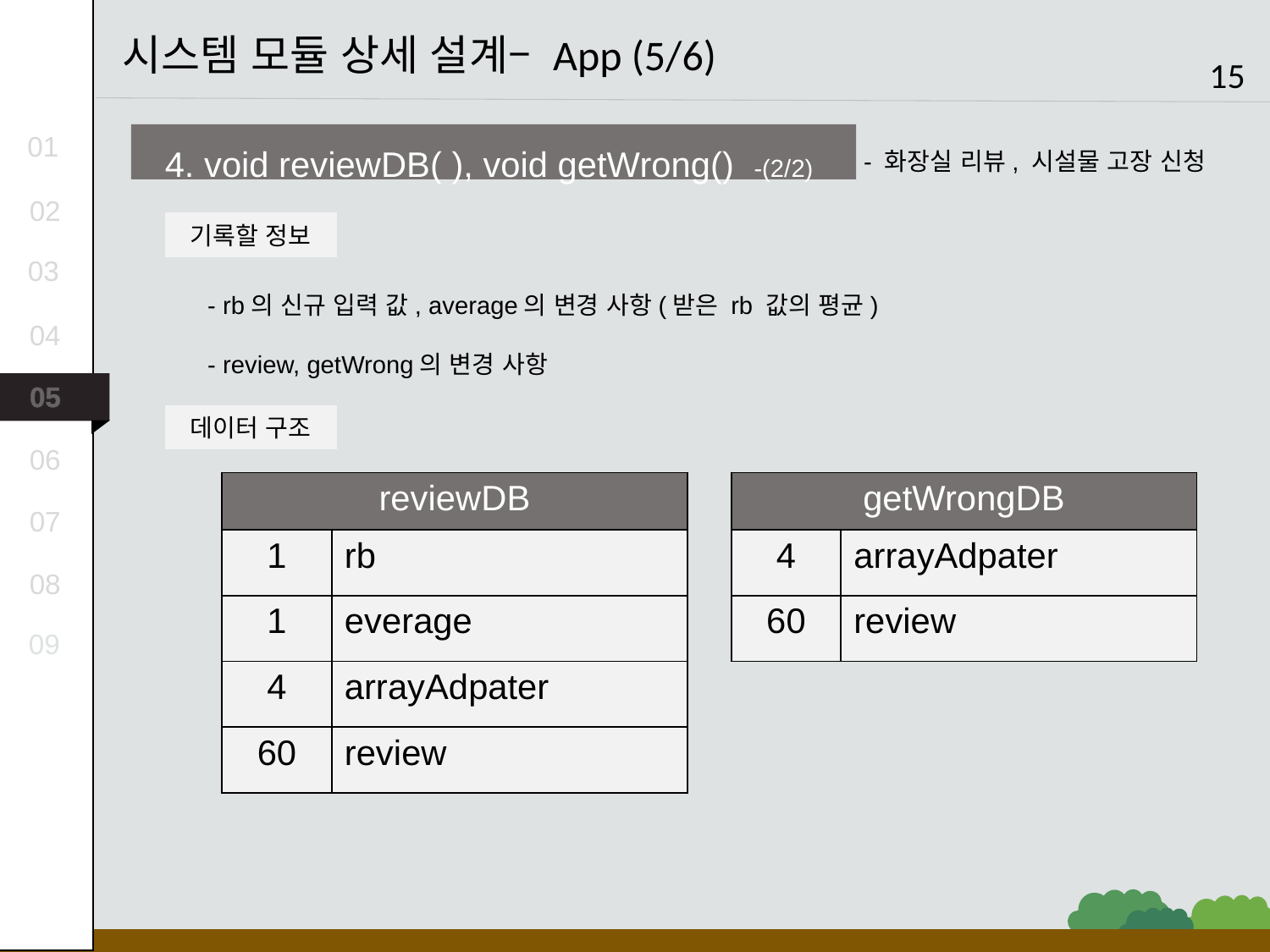

시스템 모듈 상세 설계– App (5/6)

15
4. void reviewDB( ), void getWrong()  -(2/2)
01

- 화장실 리뷰, 시설물 고장 신청
02
기록할 정보
03
- rb의 신규 입력 값, average의 변경 사항(받은 rb 값의 평균)
- review, getWrong의 변경 사항

04
05

데이터 구조

06
| reviewDB |  |
| --- | --- |
| 1 | rb |
| 1 | everage |
| 4 | arrayAdpater |
| 60 | review |
| getWrongDB |  |
| --- | --- |
| 4 | arrayAdpater |
| 60 | review |
07
08
09